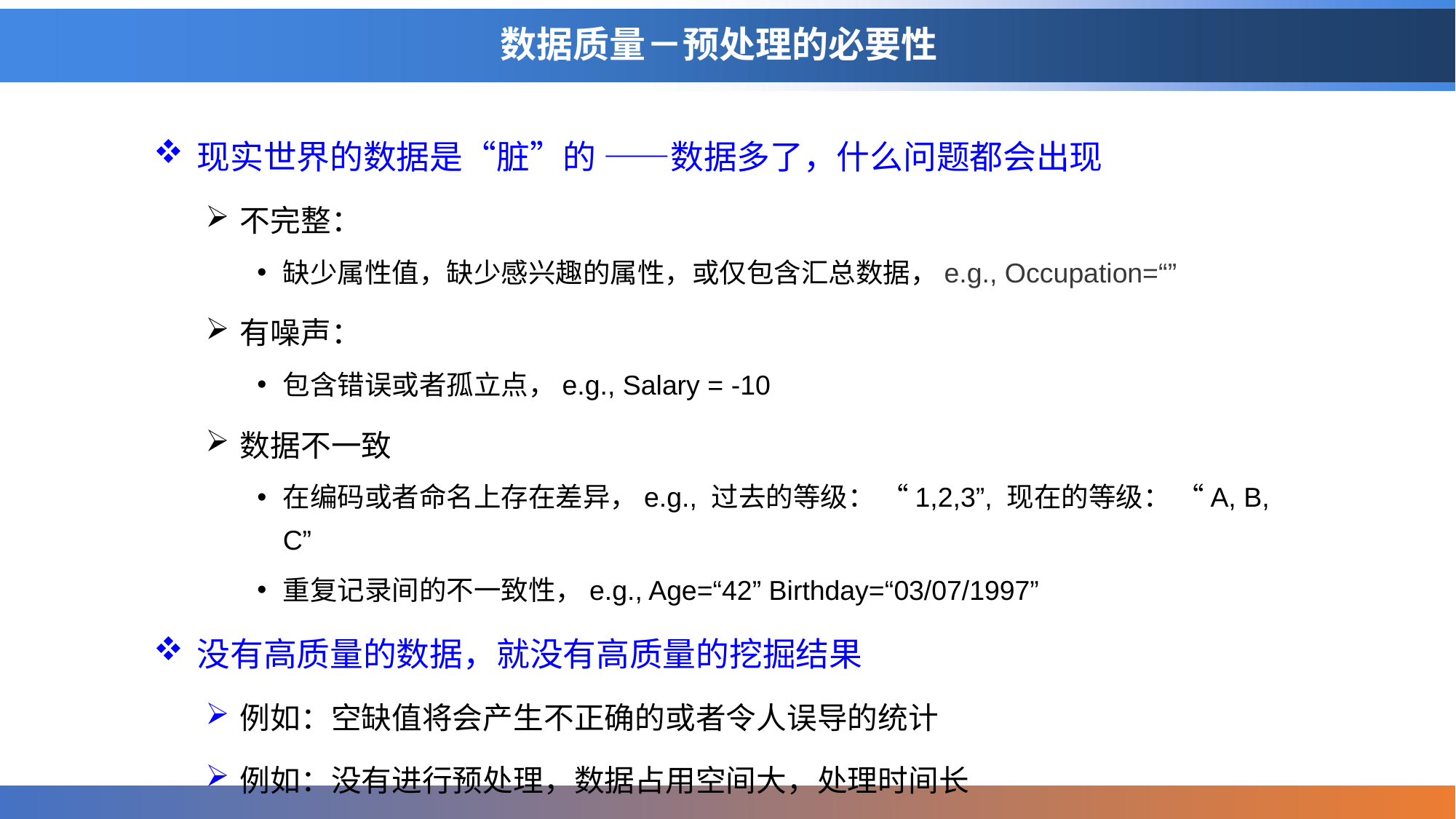

# 数据质量－预处理的必要性
现实世界的数据是“脏”的 ——数据多了，什么问题都会出现
不完整：
缺少属性值，缺少感兴趣的属性，或仅包含汇总数据，e.g., Occupation=“”
有噪声：
包含错误或者孤立点，e.g., Salary = -10
数据不一致
在编码或者命名上存在差异，e.g., 过去的等级： “1,2,3”, 现在的等级： “A, B, C”
重复记录间的不一致性，e.g., Age=“42” Birthday=“03/07/1997”
没有高质量的数据，就没有高质量的挖掘结果
例如：空缺值将会产生不正确的或者令人误导的统计
例如：没有进行预处理，数据占用空间大，处理时间长